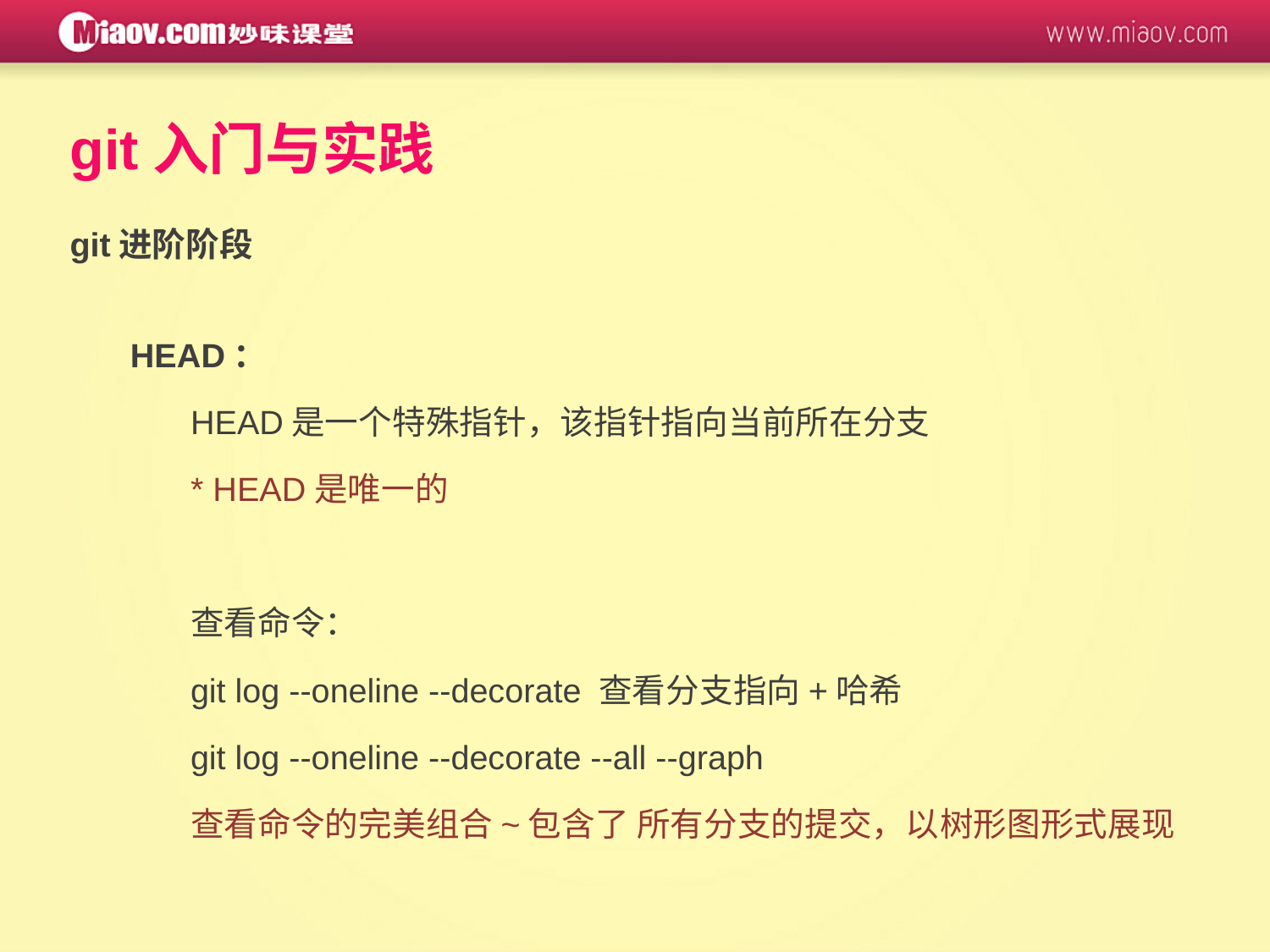

git入门与实践

git进阶阶段

HEAD：
	HEAD是一个特殊指针，该指针指向当前所在分支
	* HEAD是唯一的

	查看命令：
	git log --oneline --decorate 查看分支指向+哈希
	git log --oneline --decorate --all --graph
	查看命令的完美组合~包含了 所有分支的提交，以树形图形式展现